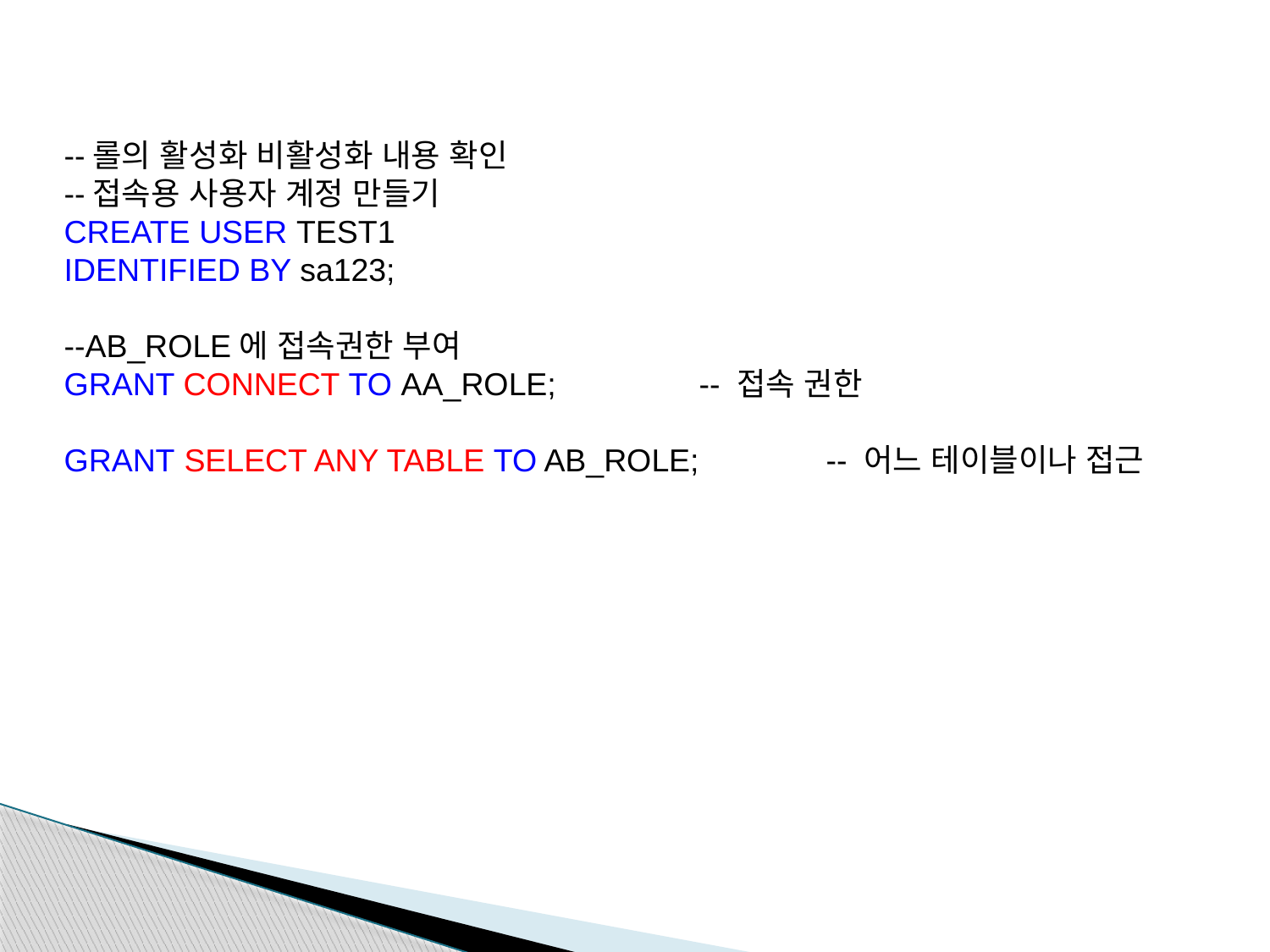

--롤의 활성화 비활성화 내용 확인
--접속용 사용자 계정 만들기
CREATE USER TEST1
IDENTIFIED BY sa123;

--AB_ROLE에 접속권한 부여
GRANT CONNECT TO AA_ROLE;		-- 접속 권한

GRANT SELECT ANY TABLE TO AB_ROLE;	-- 어느 테이블이나 접근